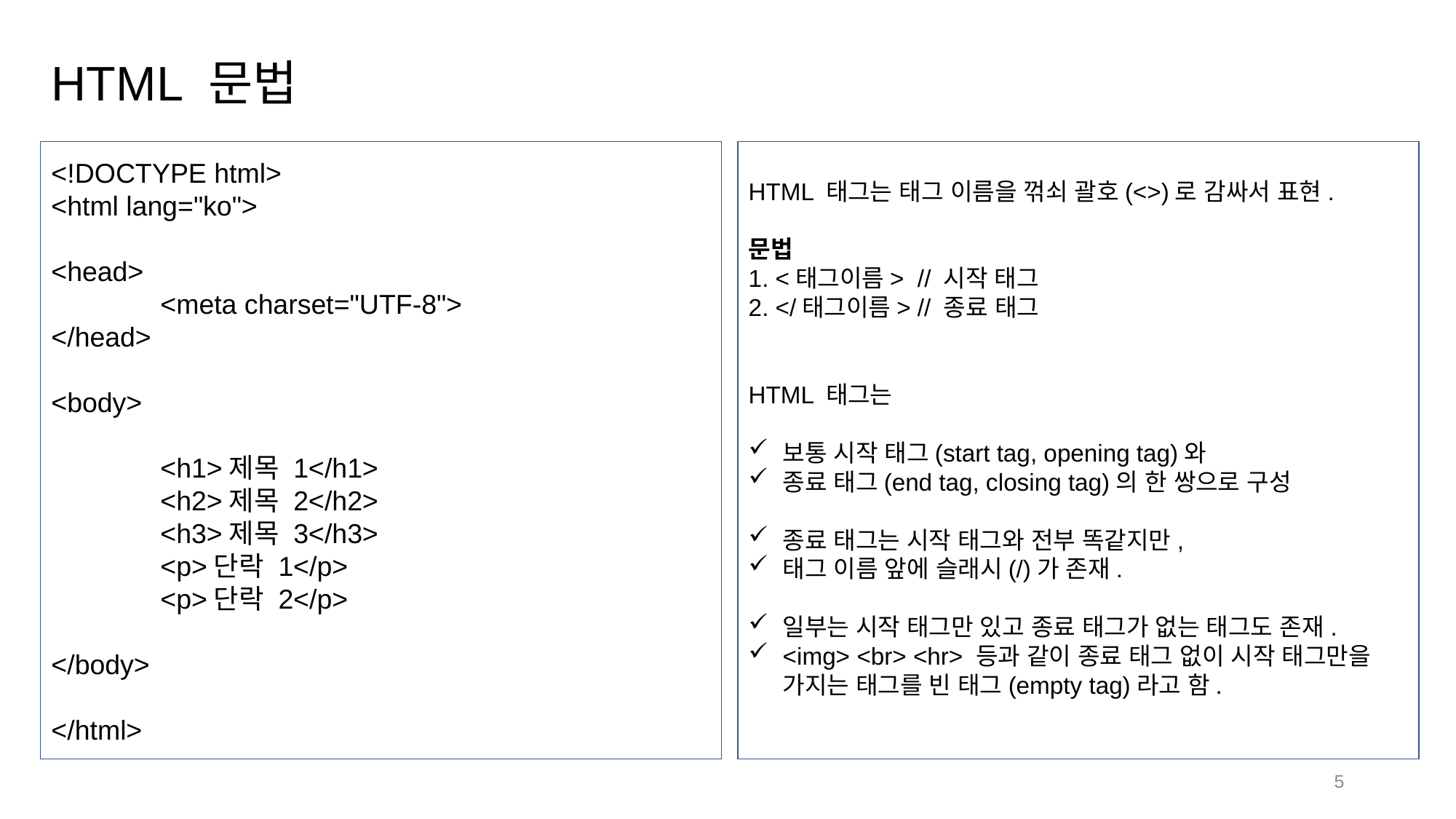

# HTML 문법
<!DOCTYPE html>
<html lang="ko">

<head>
	<meta charset="UTF-8">
</head>

<body>

	<h1>제목 1</h1>
	<h2>제목 2</h2>
	<h3>제목 3</h3>
	<p>단락 1</p>
	<p>단락 2</p>

</body>

</html>

HTML 태그는 태그 이름을 꺾쇠 괄호(<>)로 감싸서 표현.

문법
1. <태그이름>  // 시작 태그
2. </태그이름> // 종료 태그

HTML 태그는

보통 시작 태그(start tag, opening tag)와
종료 태그(end tag, closing tag)의 한 쌍으로 구성

종료 태그는 시작 태그와 전부 똑같지만,
태그 이름 앞에 슬래시(/)가 존재.

일부는 시작 태그만 있고 종료 태그가 없는 태그도 존재.
<img> <br> <hr> 등과 같이 종료 태그 없이 시작 태그만을 가지는 태그를 빈 태그(empty tag)라고 함.

5